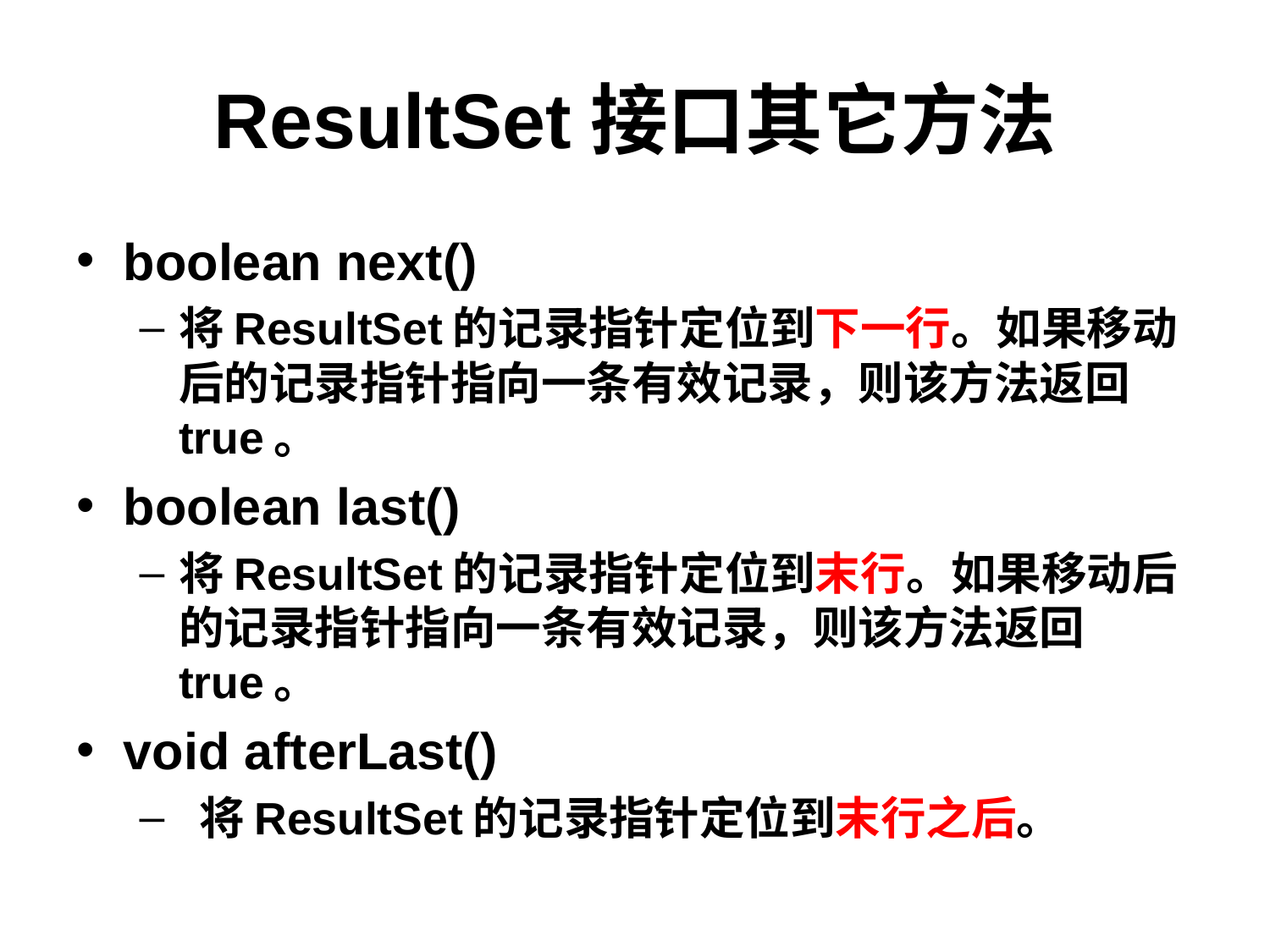

# ResultSet接口其它方法
boolean next()
将ResultSet的记录指针定位到下一行。如果移动后的记录指针指向一条有效记录，则该方法返回true。
boolean last()
将ResultSet的记录指针定位到末行。如果移动后的记录指针指向一条有效记录，则该方法返回true。
void afterLast()
 将ResultSet的记录指针定位到末行之后。